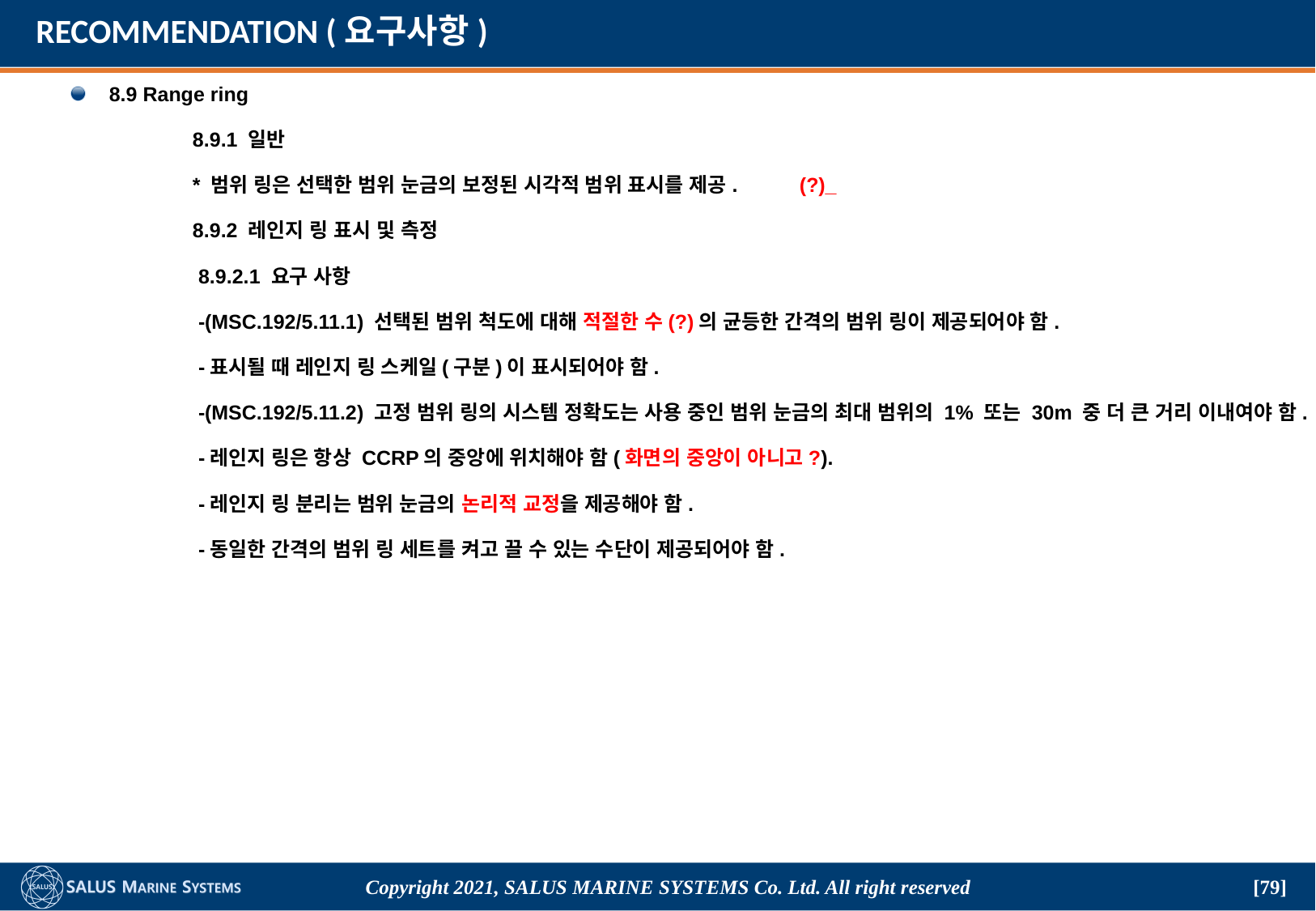

# RECOMMENDATION (요구사항)
8.9 Range ring
	8.9.1 일반
	* 범위 링은 선택한 범위 눈금의 보정된 시각적 범위 표시를 제공.	(?)_
	8.9.2 레인지 링 표시 및 측정
	 8.9.2.1 요구 사항
	 -(MSC.192/5.11.1) 선택된 범위 척도에 대해 적절한 수(?)의 균등한 간격의 범위 링이 제공되어야 함.
	 -표시될 때 레인지 링 스케일(구분)이 표시되어야 함.
	 -(MSC.192/5.11.2) 고정 범위 링의 시스템 정확도는 사용 중인 범위 눈금의 최대 범위의 1% 또는 30m 중 더 큰 거리 이내여야 함.
	 -레인지 링은 항상 CCRP의 중앙에 위치해야 함(화면의 중앙이 아니고?).
	 -레인지 링 분리는 범위 눈금의 논리적 교정을 제공해야 함.
	 -동일한 간격의 범위 링 세트를 켜고 끌 수 있는 수단이 제공되어야 함.
Copyright 2021, SALUS Marine Systems Co. Ltd. All right reserved
[79]